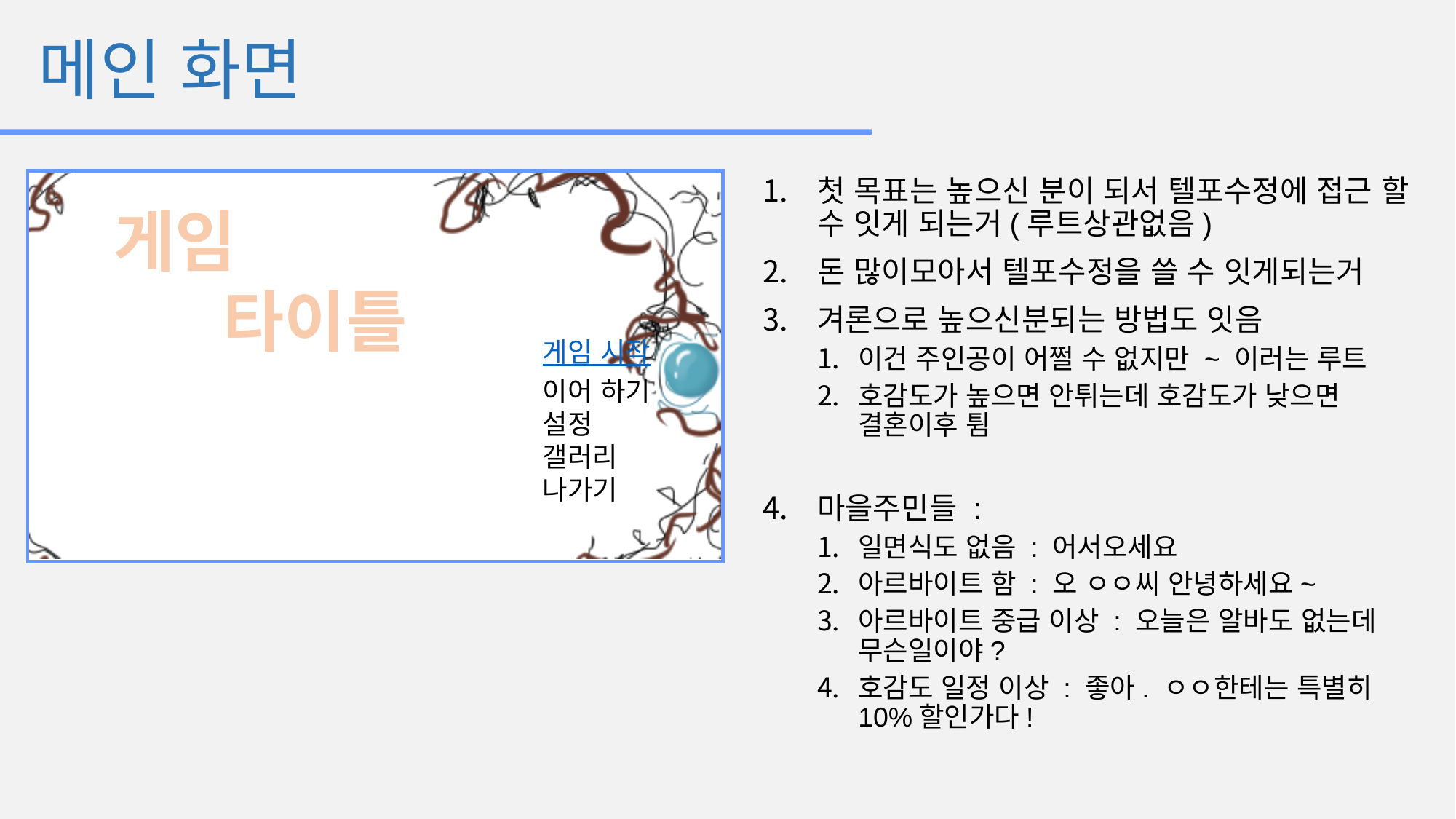

# 메인 화면
첫 목표는 높으신 분이 되서 텔포수정에 접근 할 수 잇게 되는거(루트상관없음)
돈 많이모아서 텔포수정을 쓸 수 잇게되는거
겨론으로 높으신분되는 방법도 잇음
이건 주인공이 어쩔 수 없지만 ~ 이러는 루트
호감도가 높으면 안튀는데 호감도가 낮으면 결혼이후 튐

마을주민들 :
일면식도 없음 : 어서오세요
아르바이트 함 : 오 ㅇㅇ씨 안녕하세요~
아르바이트 중급 이상 : 오늘은 알바도 없는데 무슨일이야?
호감도 일정 이상 : 좋아. ㅇㅇ한테는 특별히 10%할인가다!

게임
	타이틀
게임 시작
이어 하기
설정
갤러리
나가기